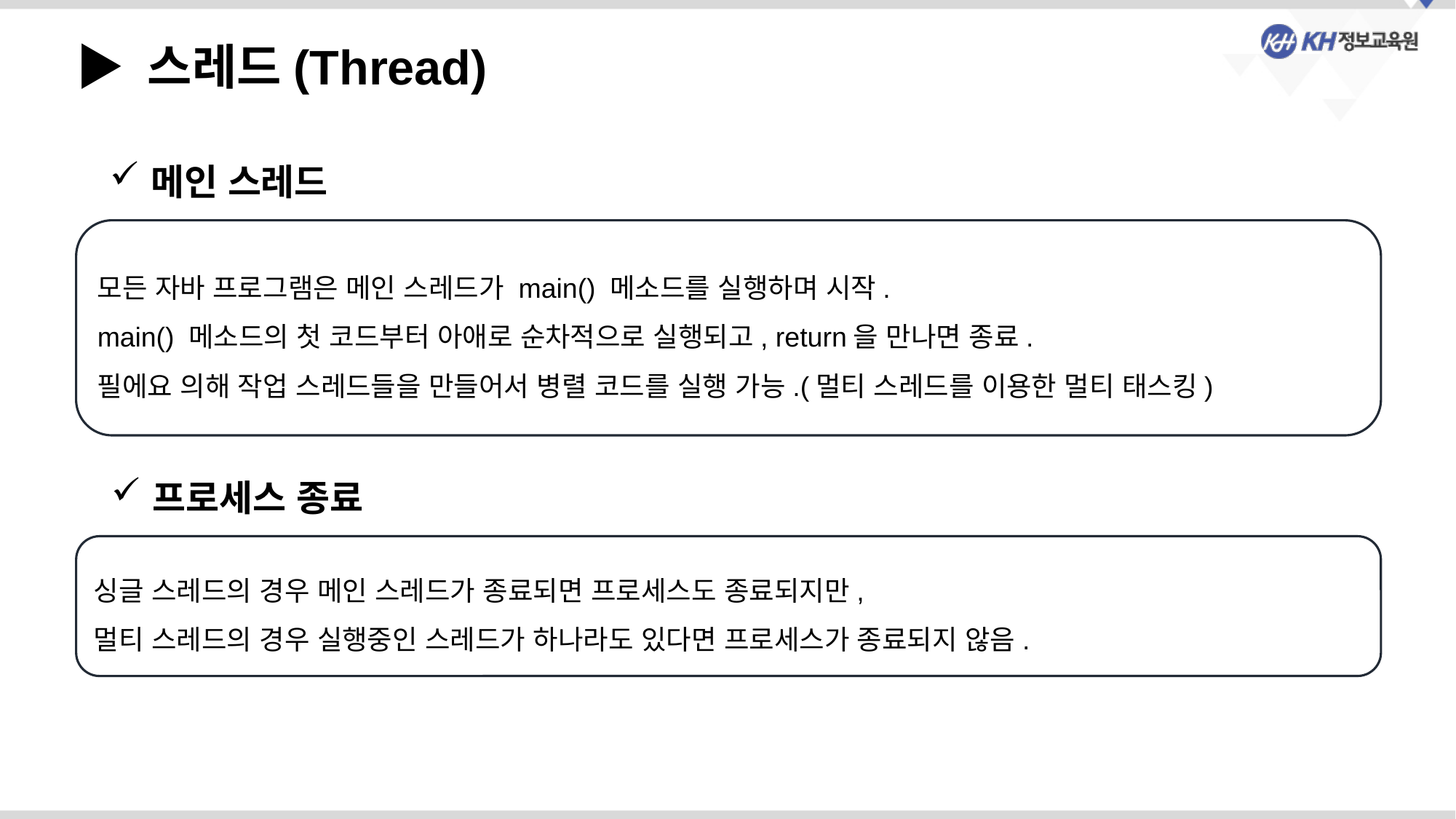

▶ 스레드(Thread)
메인 스레드
모든 자바 프로그램은 메인 스레드가 main() 메소드를 실행하며 시작.
main() 메소드의 첫 코드부터 아애로 순차적으로 실행되고, return을 만나면 종료.
필에요 의해 작업 스레드들을 만들어서 병렬 코드를 실행 가능.(멀티 스레드를 이용한 멀티 태스킹)
프로세스 종료
싱글 스레드의 경우 메인 스레드가 종료되면 프로세스도 종료되지만,
멀티 스레드의 경우 실행중인 스레드가 하나라도 있다면 프로세스가 종료되지 않음.